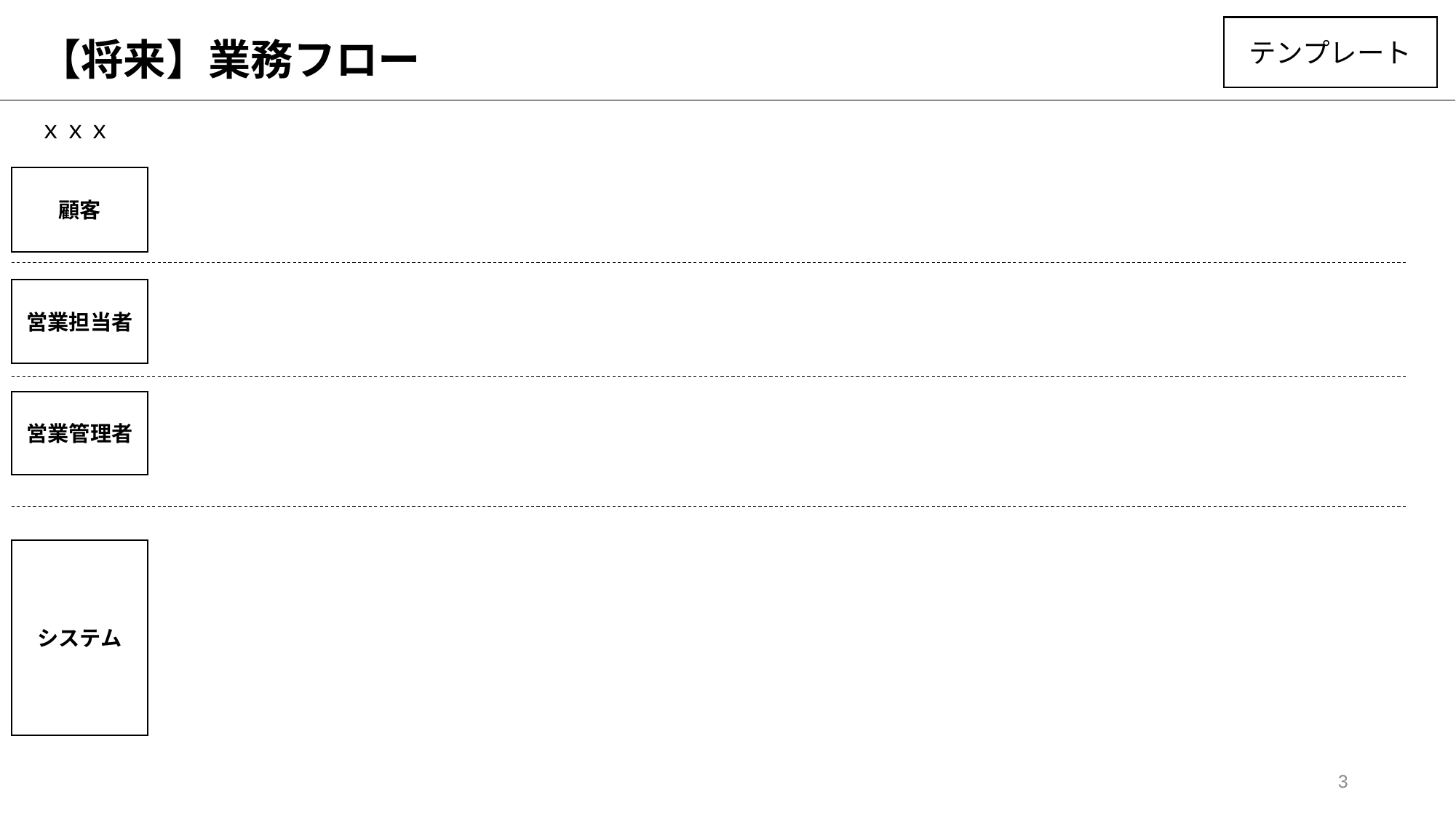

テンプレート
# 【将来】業務フロー
ｘｘｘ
顧客
営業担当者
営業管理者
システム
3